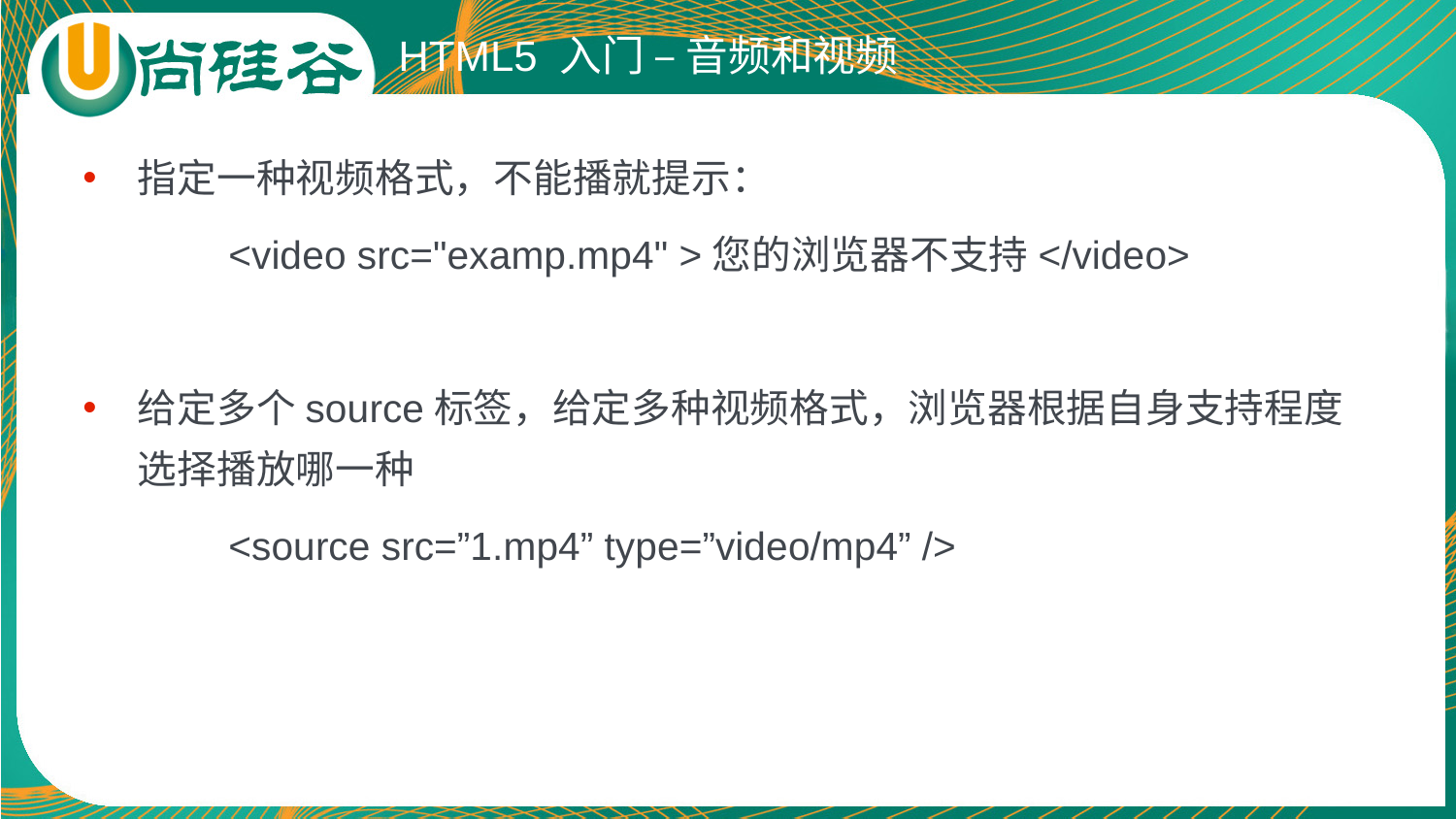

# HTML5 入门 – 音频和视频
指定一种视频格式，不能播就提示：
	<video src="examp.mp4" >您的浏览器不支持</video>

给定多个source标签，给定多种视频格式，浏览器根据自身支持程度选择播放哪一种
	<source src=”1.mp4” type=”video/mp4” />